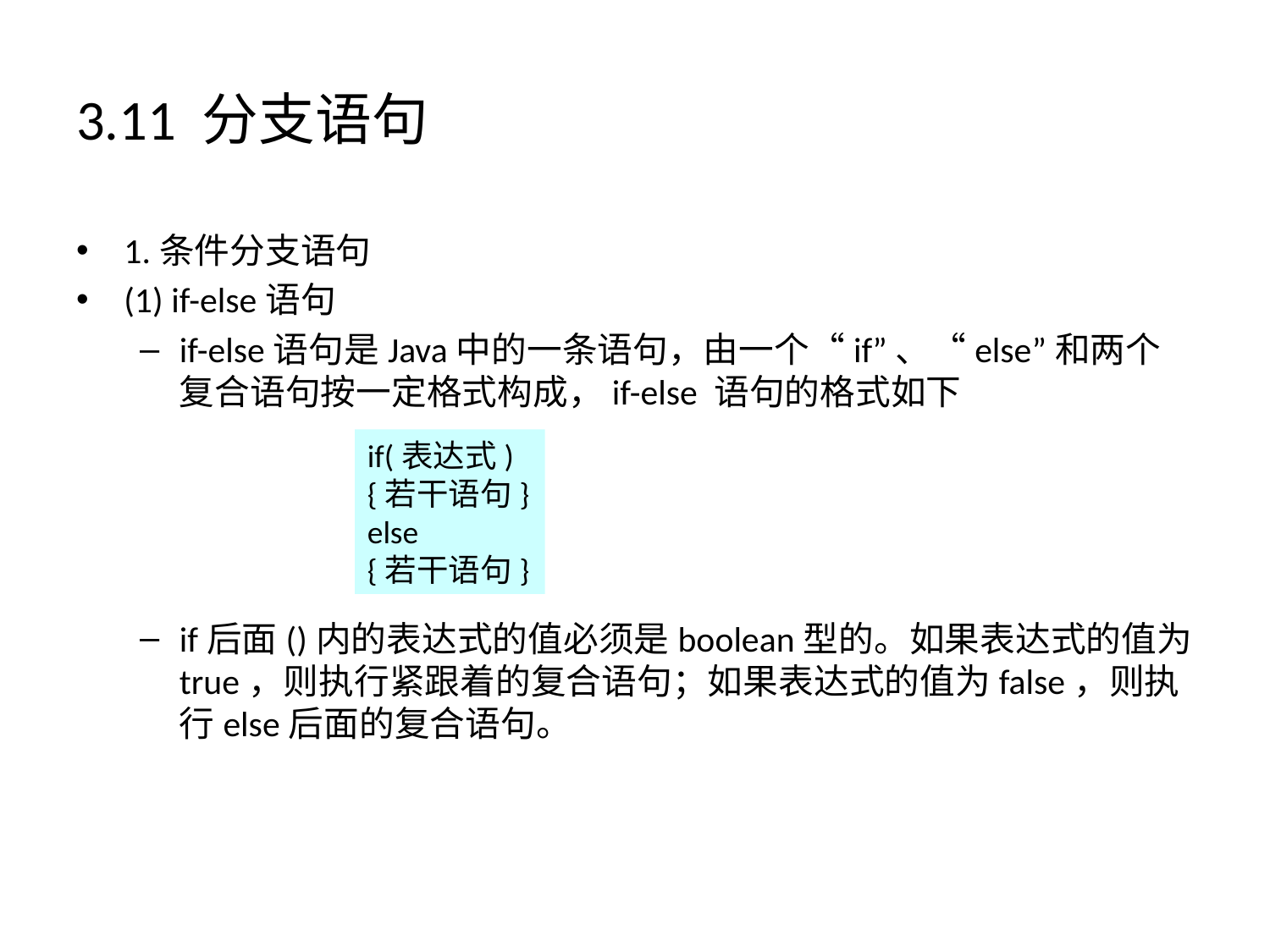

# 3.11 分支语句
1.条件分支语句
(1) if-else语句
if-else语句是Java中的一条语句，由一个“if”、“else”和两个复合语句按一定格式构成，if-else 语句的格式如下

if后面()内的表达式的值必须是boolean型的。如果表达式的值为true，则执行紧跟着的复合语句；如果表达式的值为false，则执行else后面的复合语句。

if(表达式)
{若干语句}
else
{若干语句}